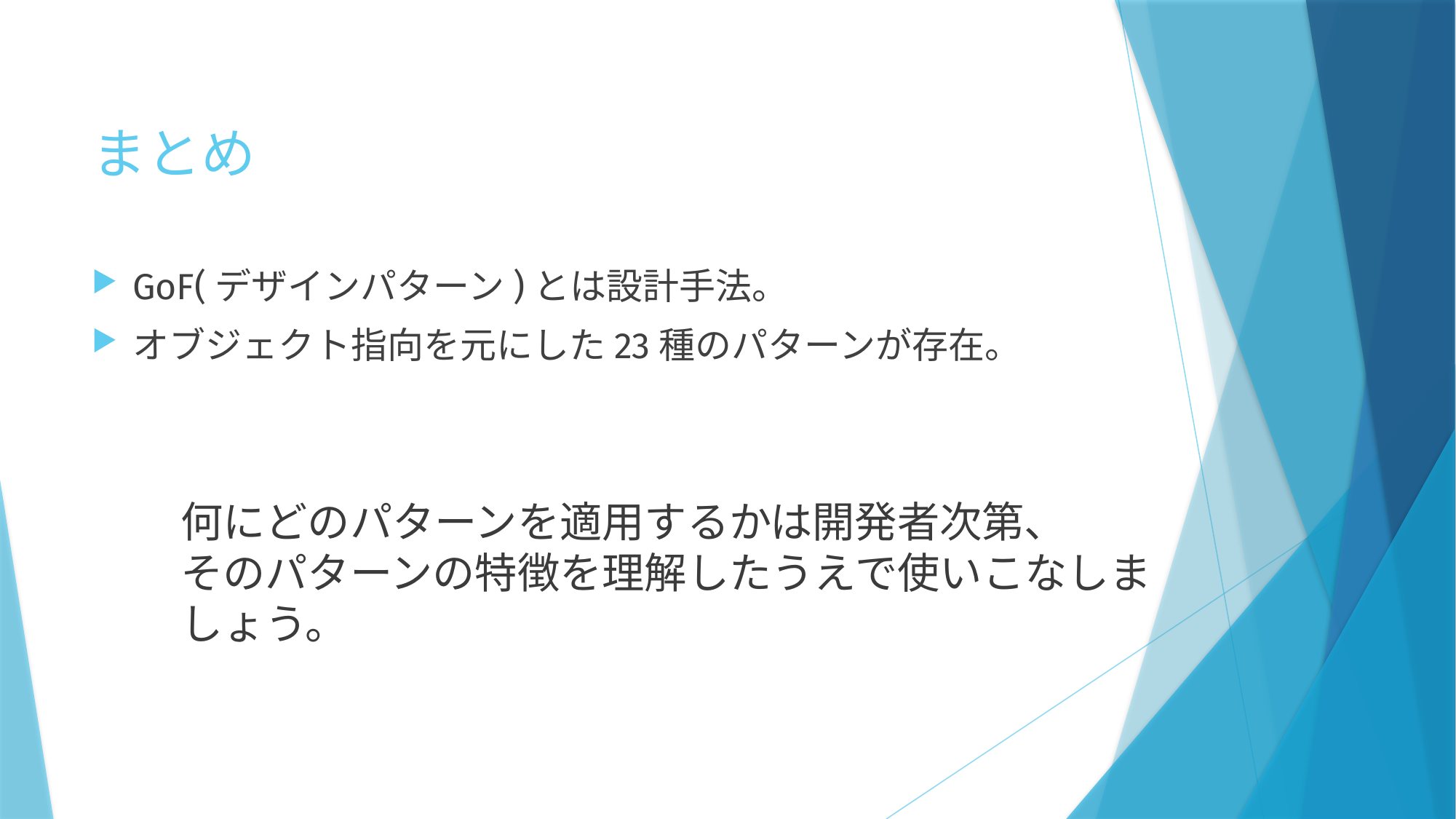

# まとめ
GoF(デザインパターン)とは設計手法。
オブジェクト指向を元にした23種のパターンが存在。
何にどのパターンを適用するかは開発者次第、
そのパターンの特徴を理解したうえで使いこなしましょう。